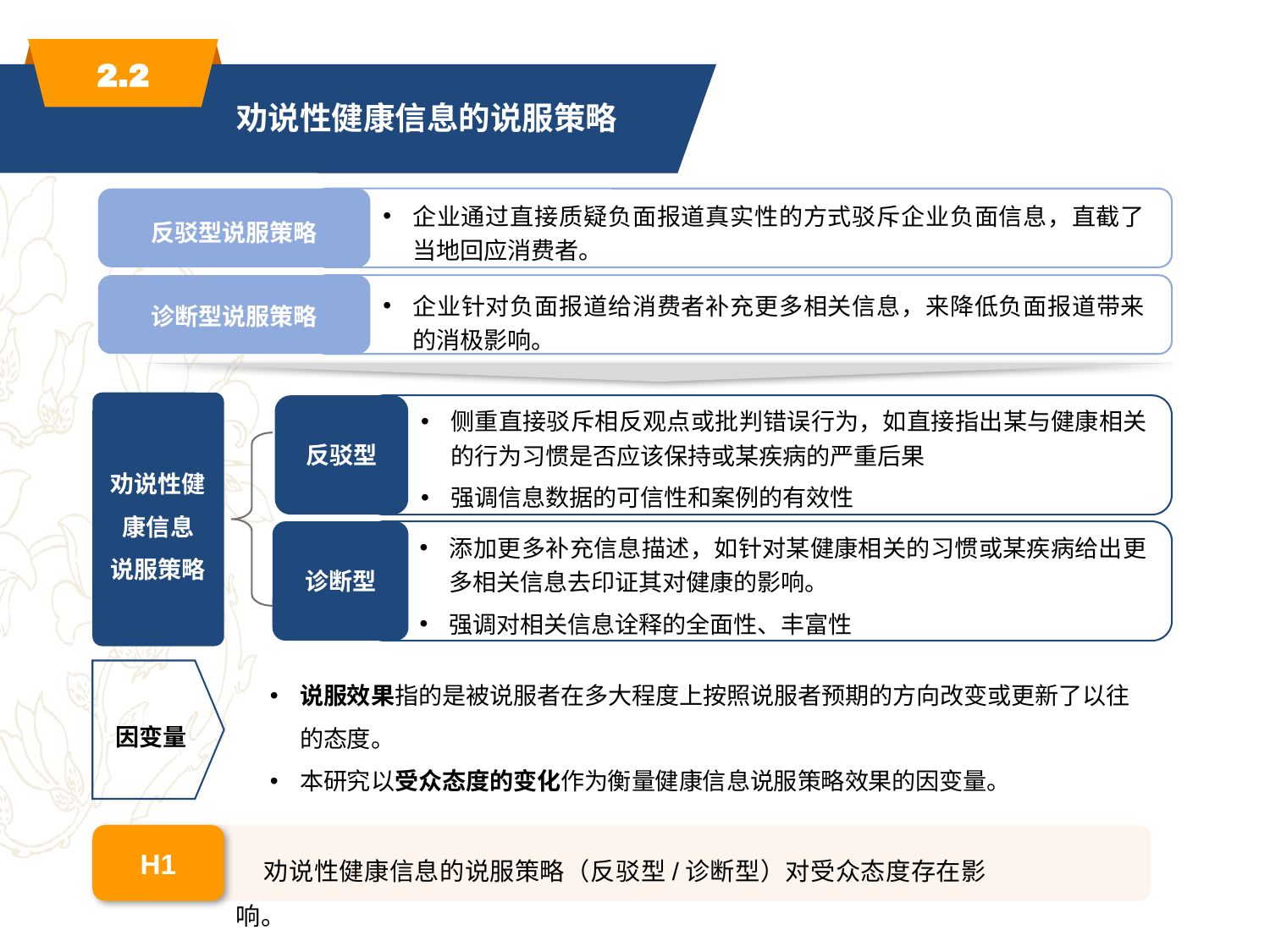

2.2
劝说性健康信息的说服策略
反驳型说服策略

企业通过直接质疑负面报道真实性的方式驳斥企业负面信息，直截了当地回应消费者。
诊断型说服策略

企业针对负面报道给消费者补充更多相关信息，来降低负面报道带来的消极影响。

劝说性健康信息
说服策略

侧重直接驳斥相反观点或批判错误行为，如直接指出某与健康相关的行为习惯是否应该保持或某疾病的严重后果
强调信息数据的可信性和案例的有效性
反驳型

诊断型

添加更多补充信息描述，如针对某健康相关的习惯或某疾病给出更多相关信息去印证其对健康的影响。
强调对相关信息诠释的全面性、丰富性
因变量
说服效果指的是被说服者在多大程度上按照说服者预期的方向改变或更新了以往的态度。
本研究以受众态度的变化作为衡量健康信息说服策略效果的因变量。
H1

劝说性健康信息的说服策略（反驳型/诊断型）对受众态度存在影响。